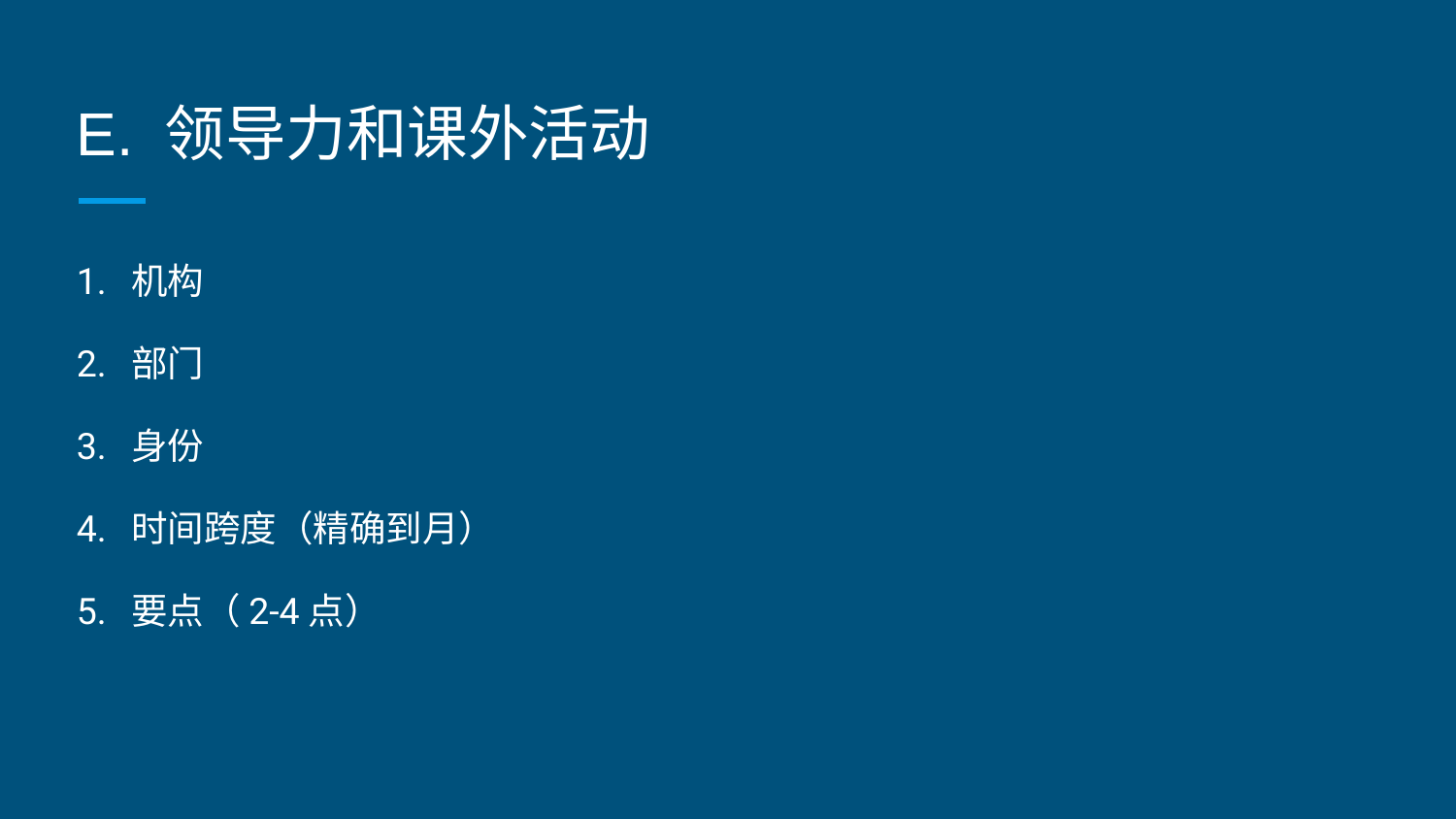

# E. 领导力和课外活动
机构
部门
身份
时间跨度（精确到月）
要点（2-4点）